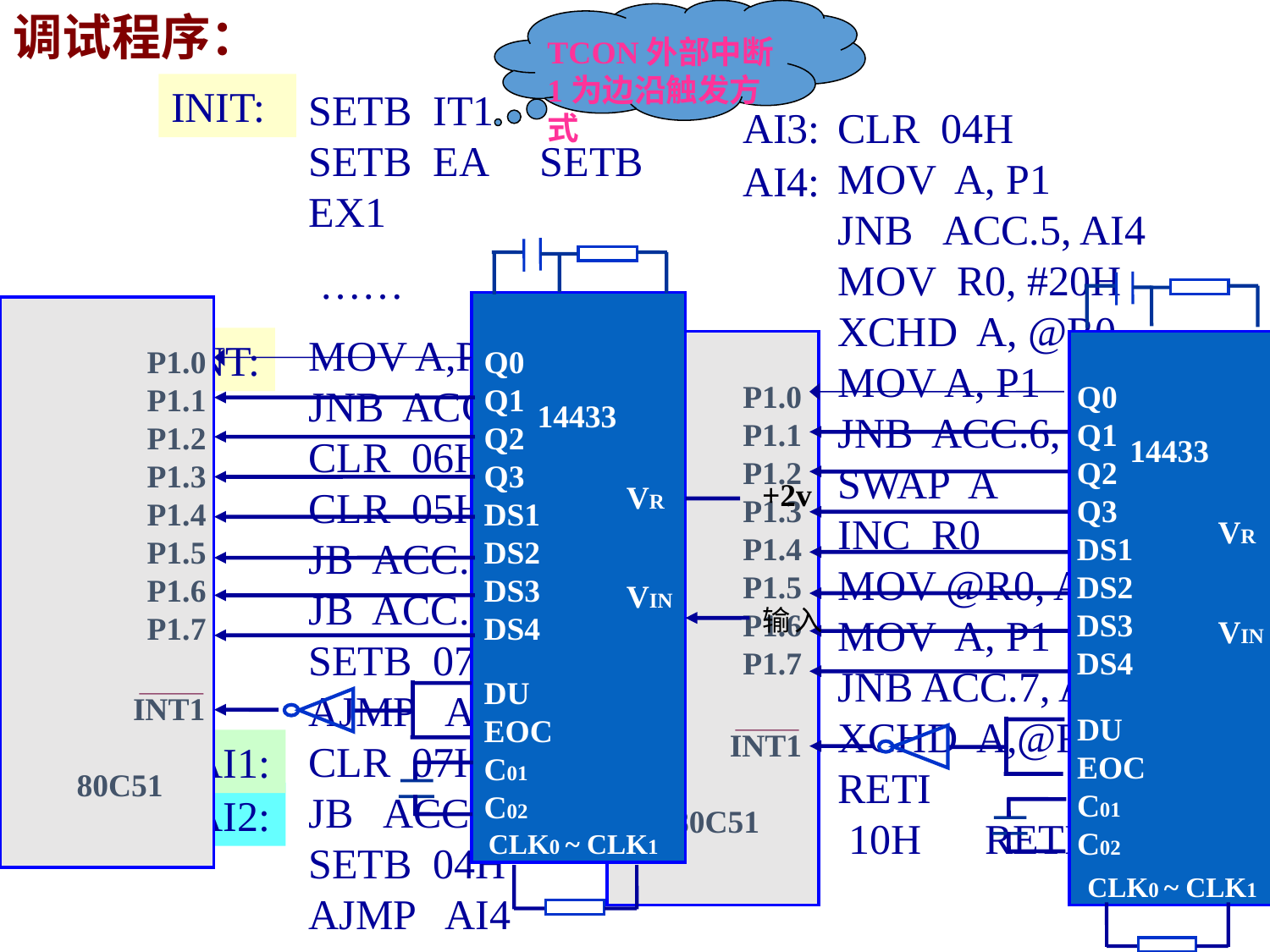

调试程序：

TCON外部中断1为边沿触发方式
INIT:
SETB  IT1      SETB  EA     SETB EX1
 ……
MOV A,P1       JNB  ACC.4,AINT CLR  06H        CLR  05H           JB  ACC.0,AER  JB  ACC.2,AI1  SETB  07H     AJMP   AI2     CLR  07H           JB   ACC.3,AI3 SETB  04H    AJMP   AI4
AI3:
CLR  04H      MOV  A, P1     JNB   ACC.5, AI4  MOV  R0, #20H XCHD  A, @R0 MOV A, P1      JNB  ACC.6, AI5 SWAP  A          INC  R0         MOV @R0, A MOV  A, P1     JNB ACC.7, AI6 XCHD  A,@R0  RETI             SETB  10H      RETI
AI4:

P1.0
P1.1
P1.2
P1.3
P1.4
P1.5
P1.6
P1.7
Q0
Q1
Q2
Q3
DS1
DS2
DS3
DS4
14433

+2v

输入
VR

VIN

DU
EOC
C01
C02

       INT1

80C51

CLK0 ~ CLK1

P1.0
P1.1
P1.2
P1.3
P1.4
P1.5
P1.6
P1.7
Q0
Q1
Q2
Q3
DS1
DS2
DS3
DS4
14433

+2v

输入
VR

VIN

DU
EOC
C01
C02

       INT1

80C51

CLK0 ~ CLK1

AINT:
AI5:
AI6:
AI1:
AI2:
AER: